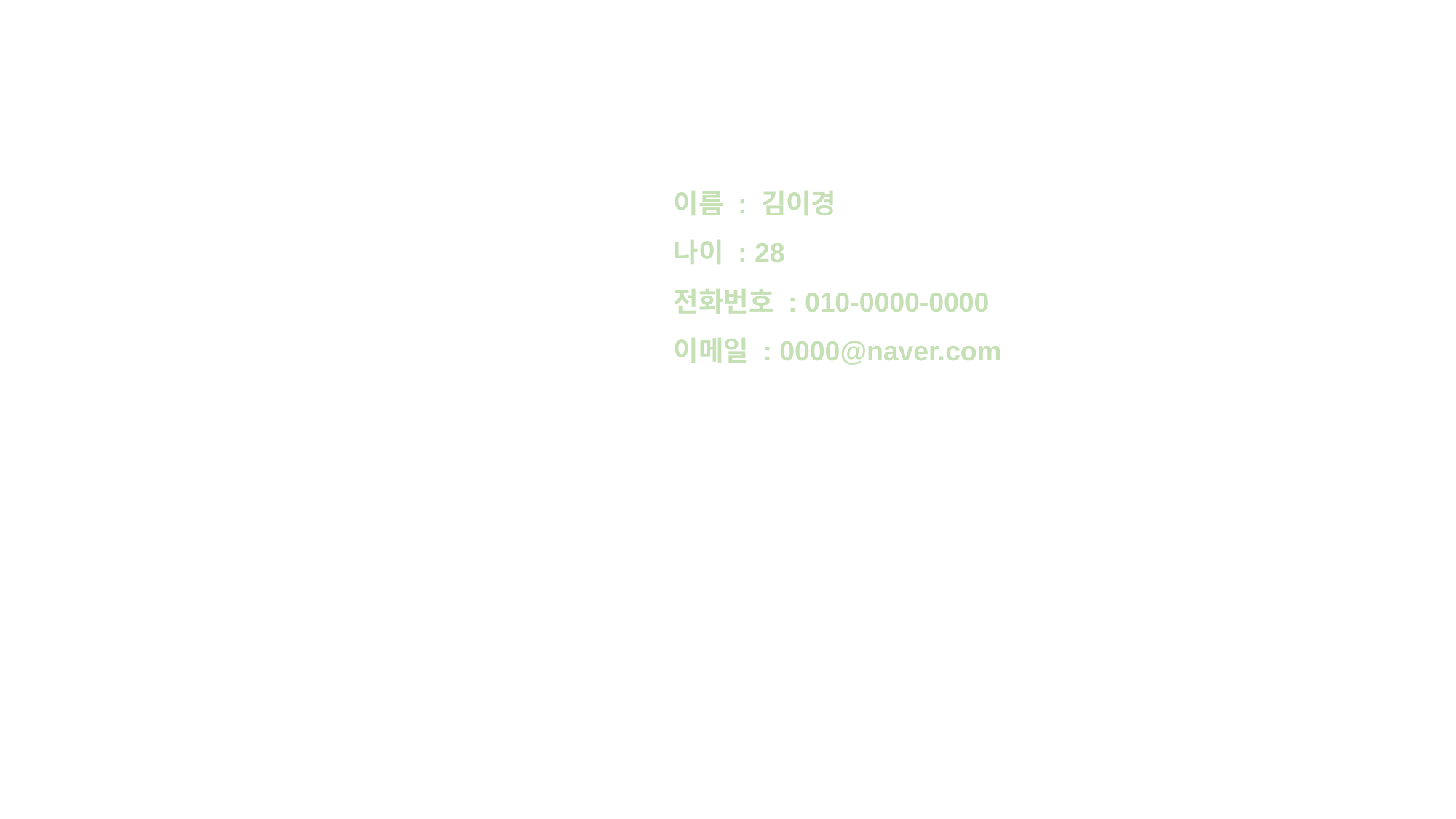

이름 : 김이경
나이 : 28
전화번호 : 010-0000-0000
이메일 : 0000@naver.com